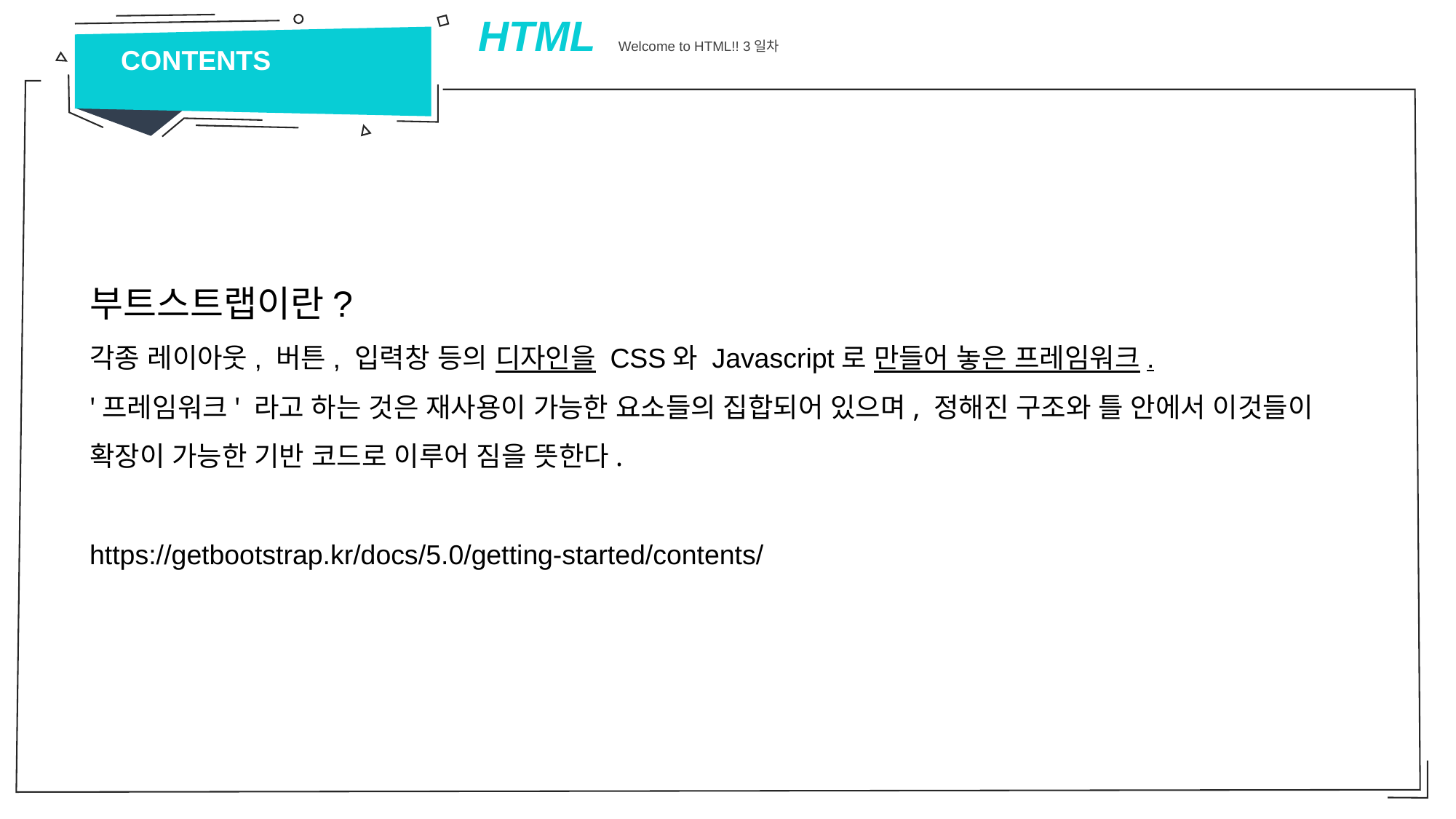

HTML  Welcome to HTML!! 3일차

CONTENTS

부트스트랩이란?
각종 레이아웃, 버튼, 입력창 등의 디자인을 CSS와 Javascript로 만들어 놓은 프레임워크.
'프레임워크' 라고 하는 것은 재사용이 가능한 요소들의 집합되어 있으며, 정해진 구조와 틀 안에서 이것들이 확장이 가능한 기반 코드로 이루어 짐을 뜻한다.
https://getbootstrap.kr/docs/5.0/getting-started/contents/